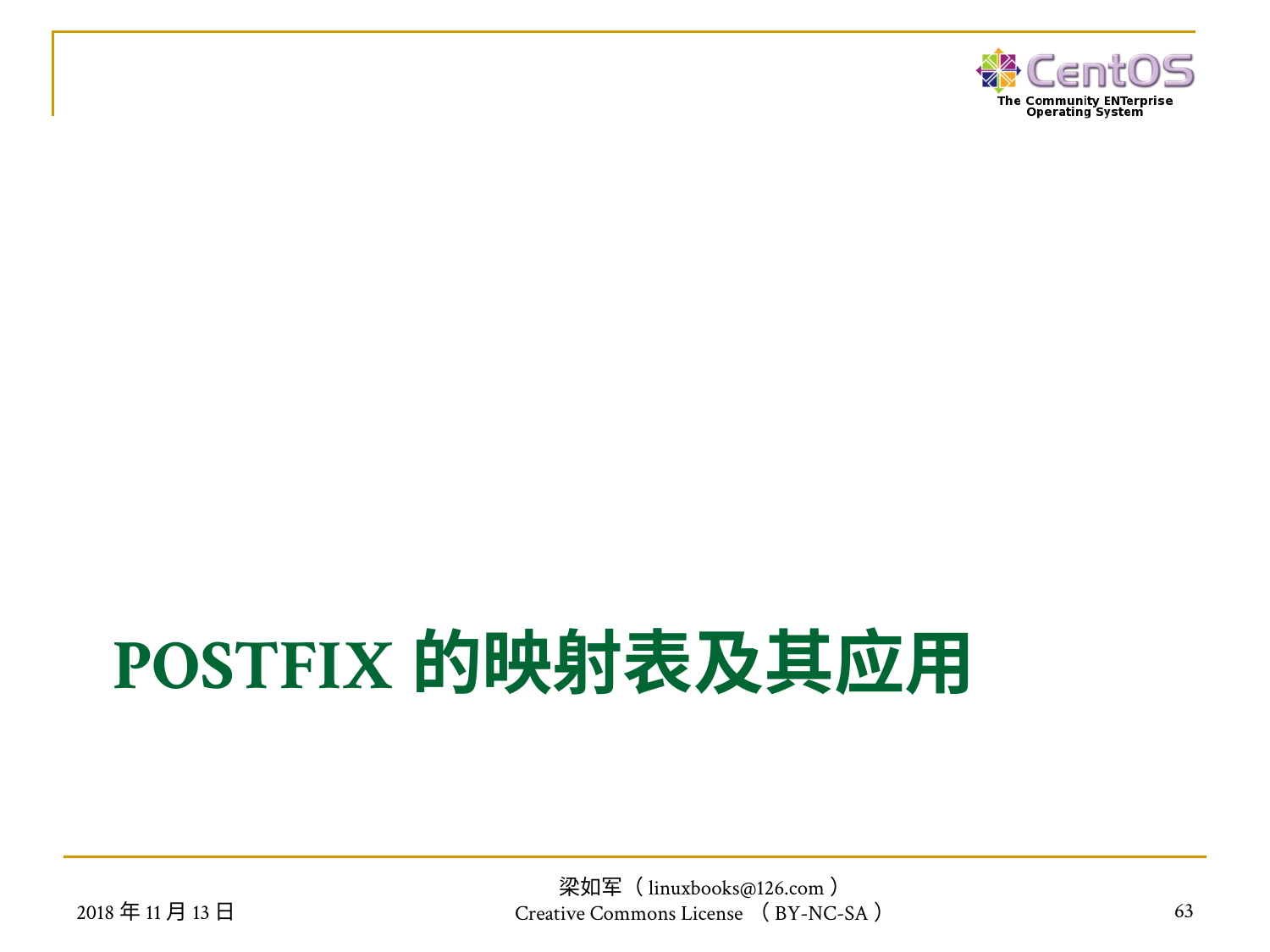

# Postfix的映射表及其应用
2018年11月13日
63
梁如军（linuxbooks@126.com）
Creative Commons License（BY-NC-SA）